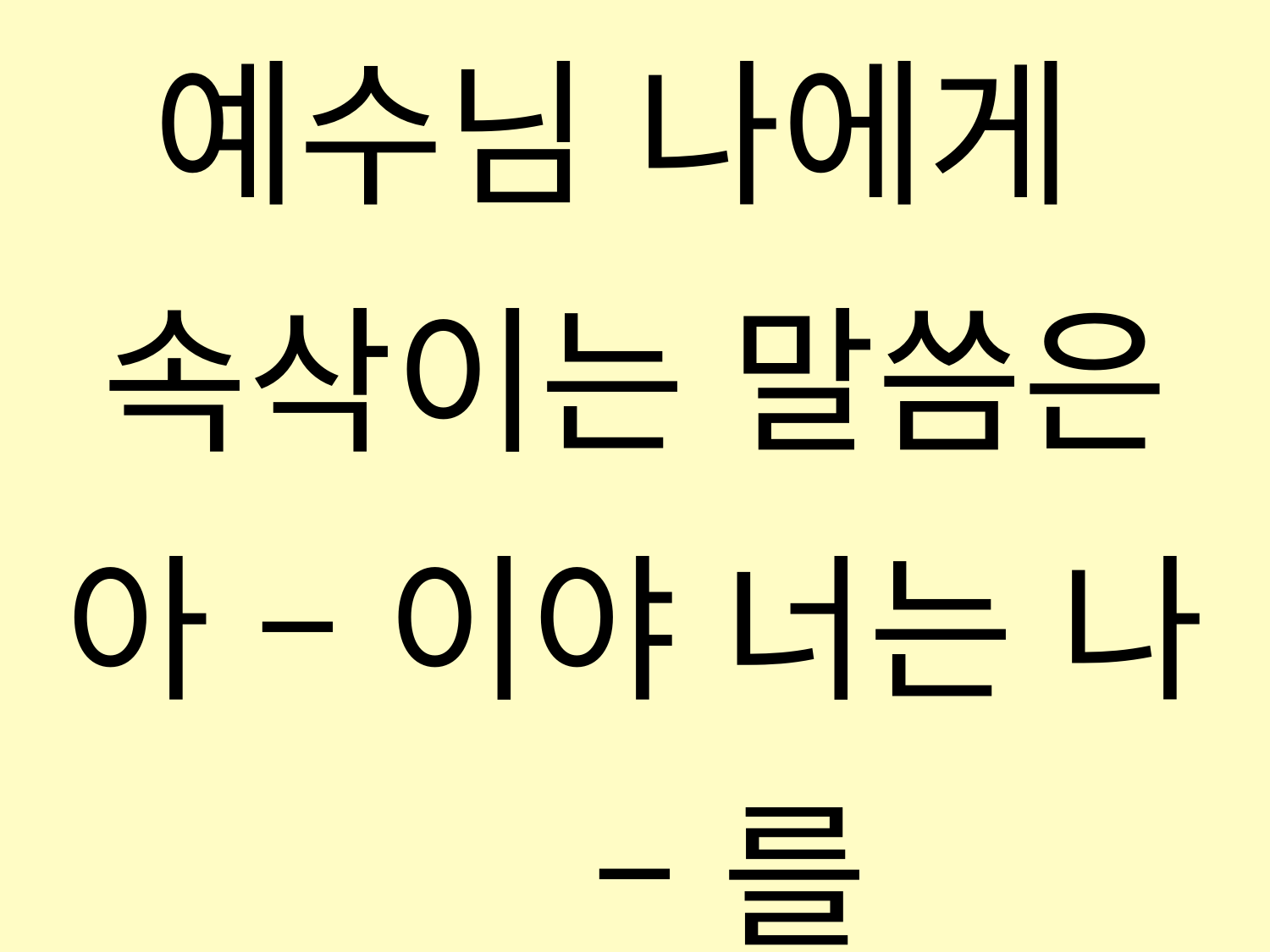

예수님 나에게
속삭이는 말씀은
아 – 이야 너는 나 – 를
사랑한 - 다지